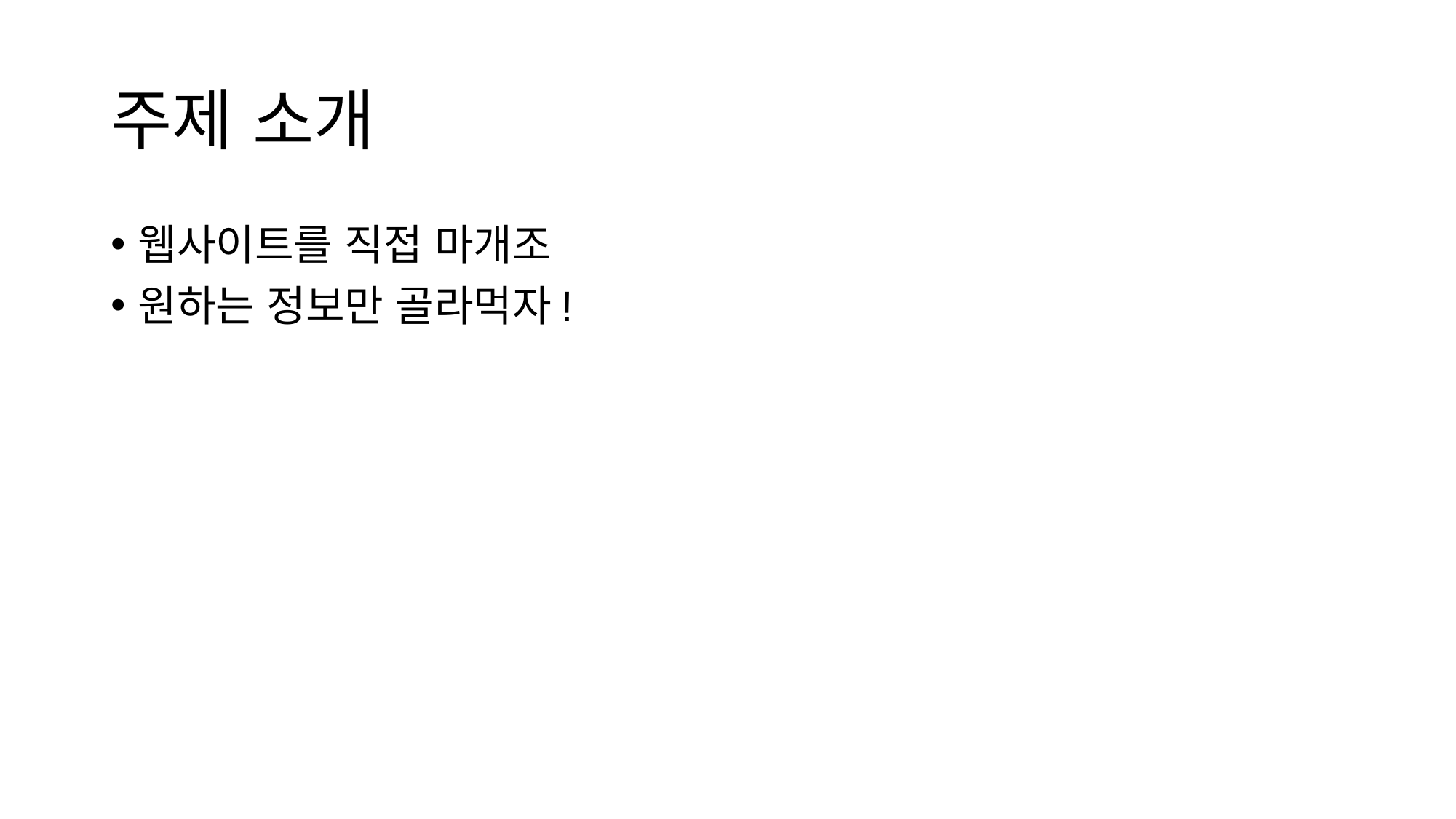

# 주제 소개
웹사이트를 직접 마개조
원하는 정보만 골라먹자!